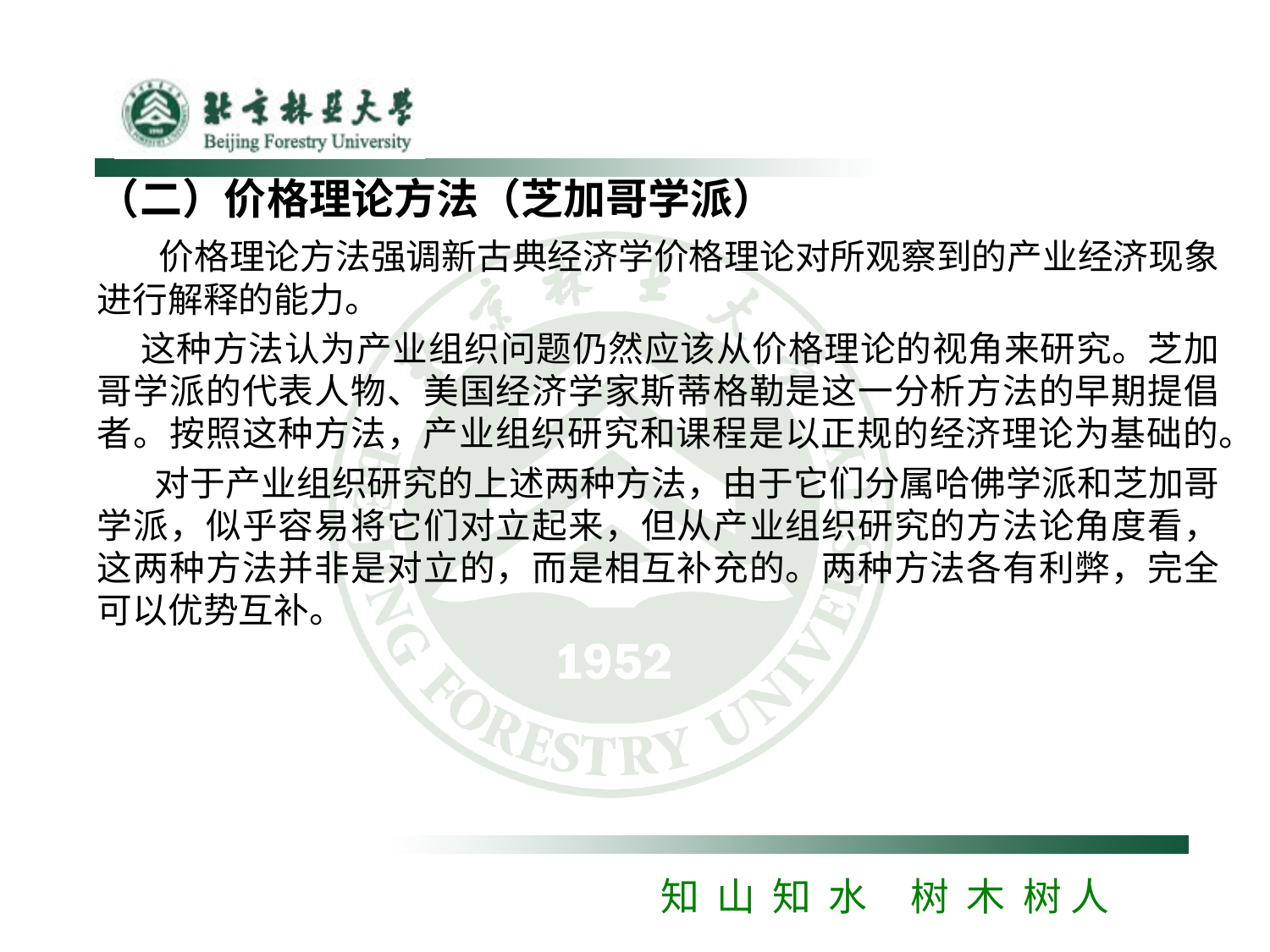

（二）价格理论方法（芝加哥学派）
      价格理论方法强调新古典经济学价格理论对所观察到的产业经济现象进行解释的能力。
    这种方法认为产业组织问题仍然应该从价格理论的视角来研究。芝加哥学派的代表人物、美国经济学家斯蒂格勒是这一分析方法的早期提倡者。按照这种方法，产业组织研究和课程是以正规的经济理论为基础的。
      对于产业组织研究的上述两种方法，由于它们分属哈佛学派和芝加哥学派，似乎容易将它们对立起来，但从产业组织研究的方法论角度看，这两种方法并非是对立的，而是相互补充的。两种方法各有利弊，完全可以优势互补。